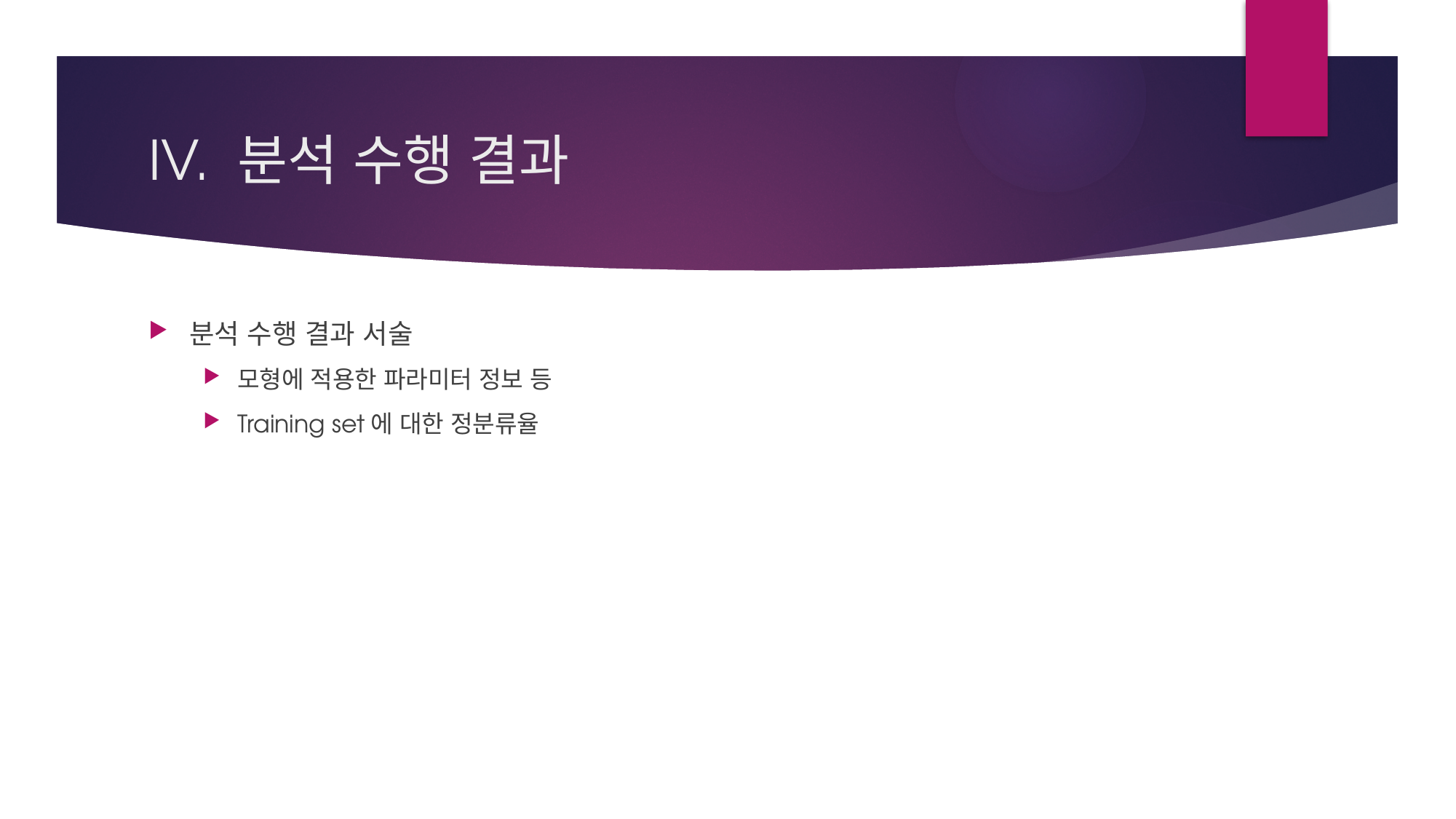

# IV. 분석 수행 결과
분석 수행 결과 서술
모형에 적용한 파라미터 정보 등
Training set에 대한 정분류율